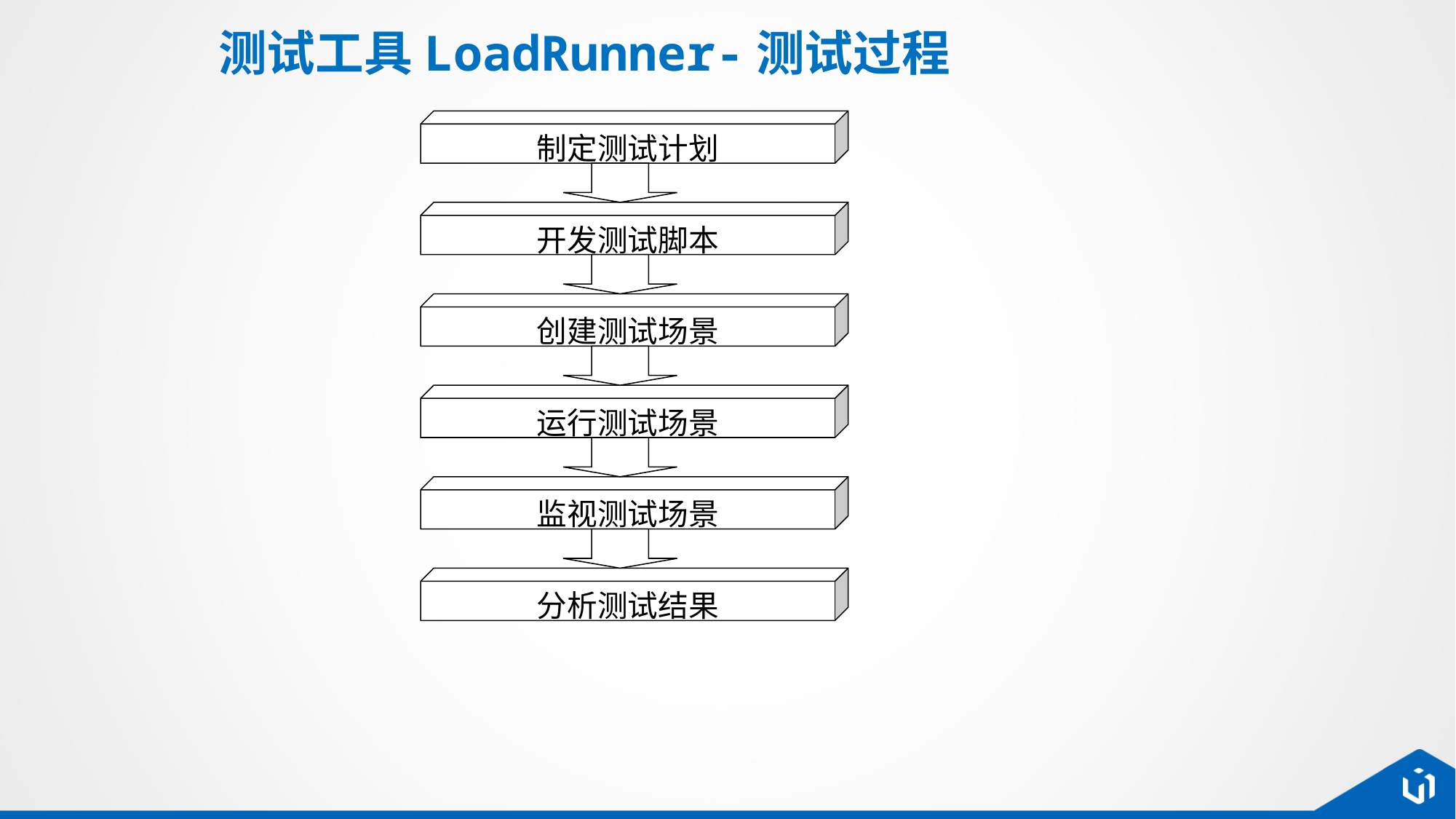

7
# 测试工具LoadRunner-测试过程
制定测试计划

开发测试脚本

创建测试场景

运行测试场景

监视测试场景

分析测试结果